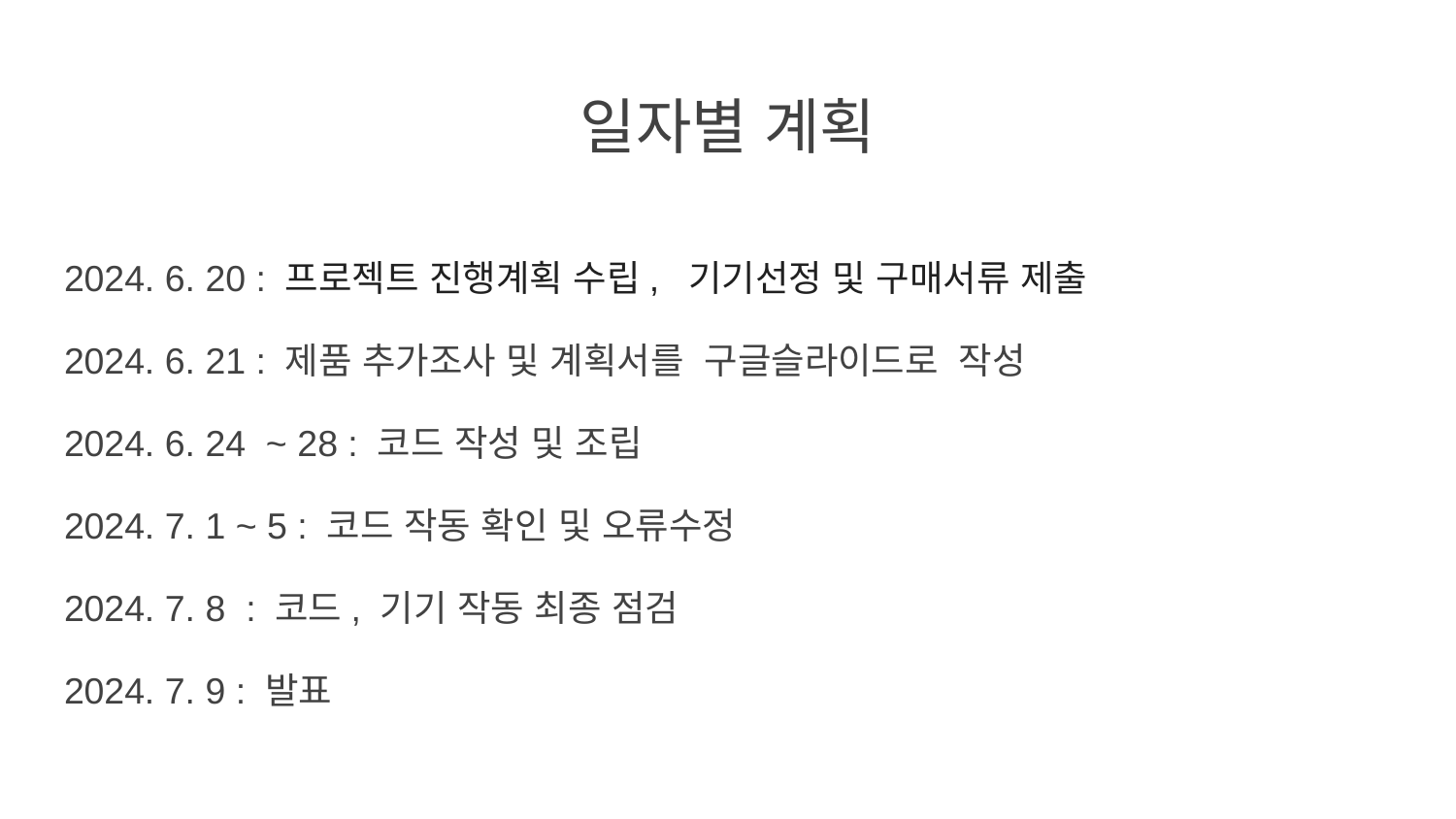

일자별 계획
2024. 6. 20 : 프로젝트 진행계획 수립,  기기선정 및 구매서류 제출
2024. 6. 21 : 제품 추가조사 및 계획서를  구글슬라이드로  작성
2024. 6. 24  ~ 28 : 코드 작성 및 조립
2024. 7. 1 ~ 5 : 코드 작동 확인 및 오류수정
2024. 7. 8  : 코드, 기기 작동 최종 점검
2024. 7. 9 : 발표